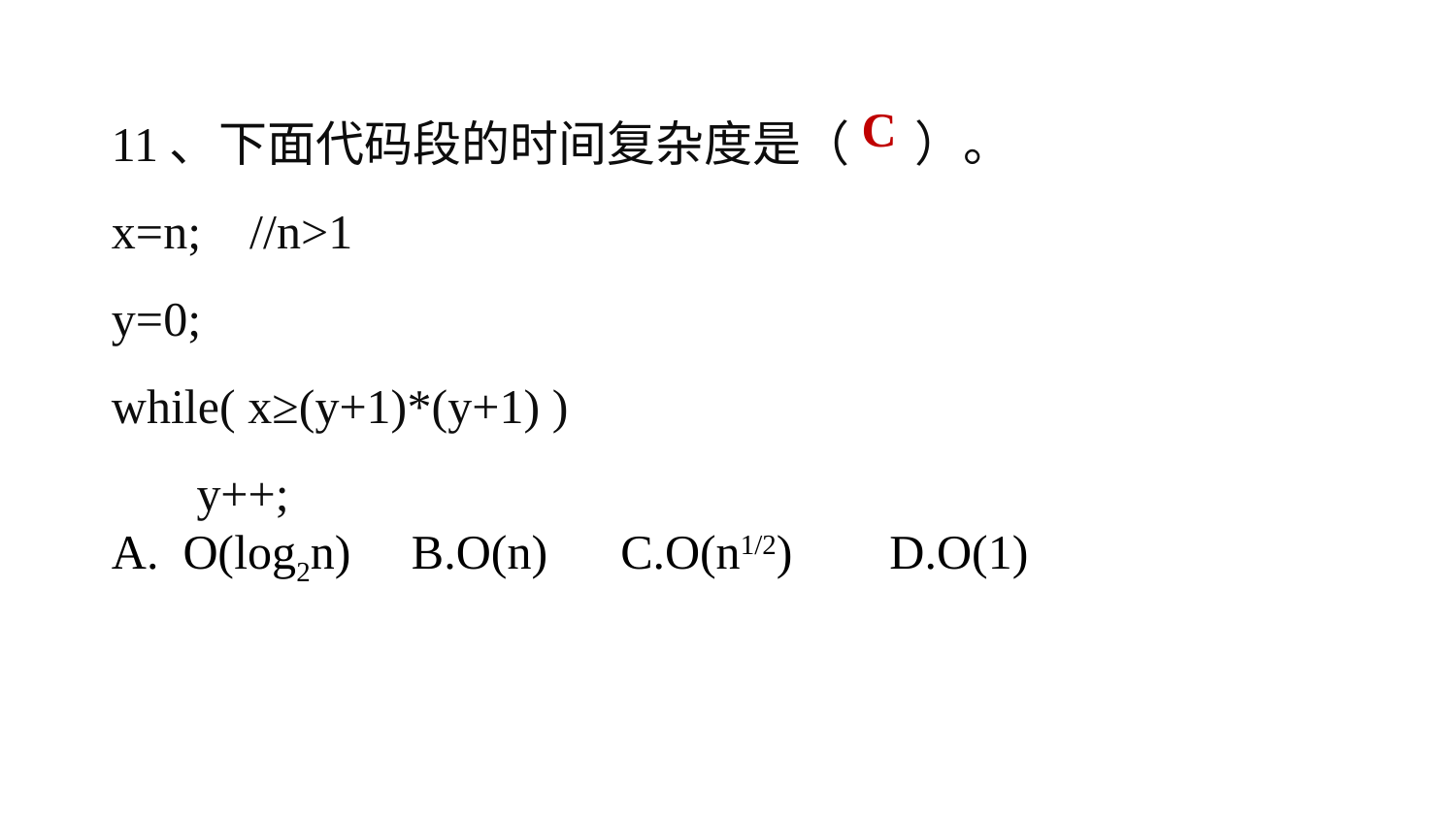

11、下面代码段的时间复杂度是（      ）。
x=n;    //n>1
y=0;
while( x≥(y+1)*(y+1) )
       y++;
A.  O(log2n)     B.O(n)      C.O(n1/2)        D.O(1)
C